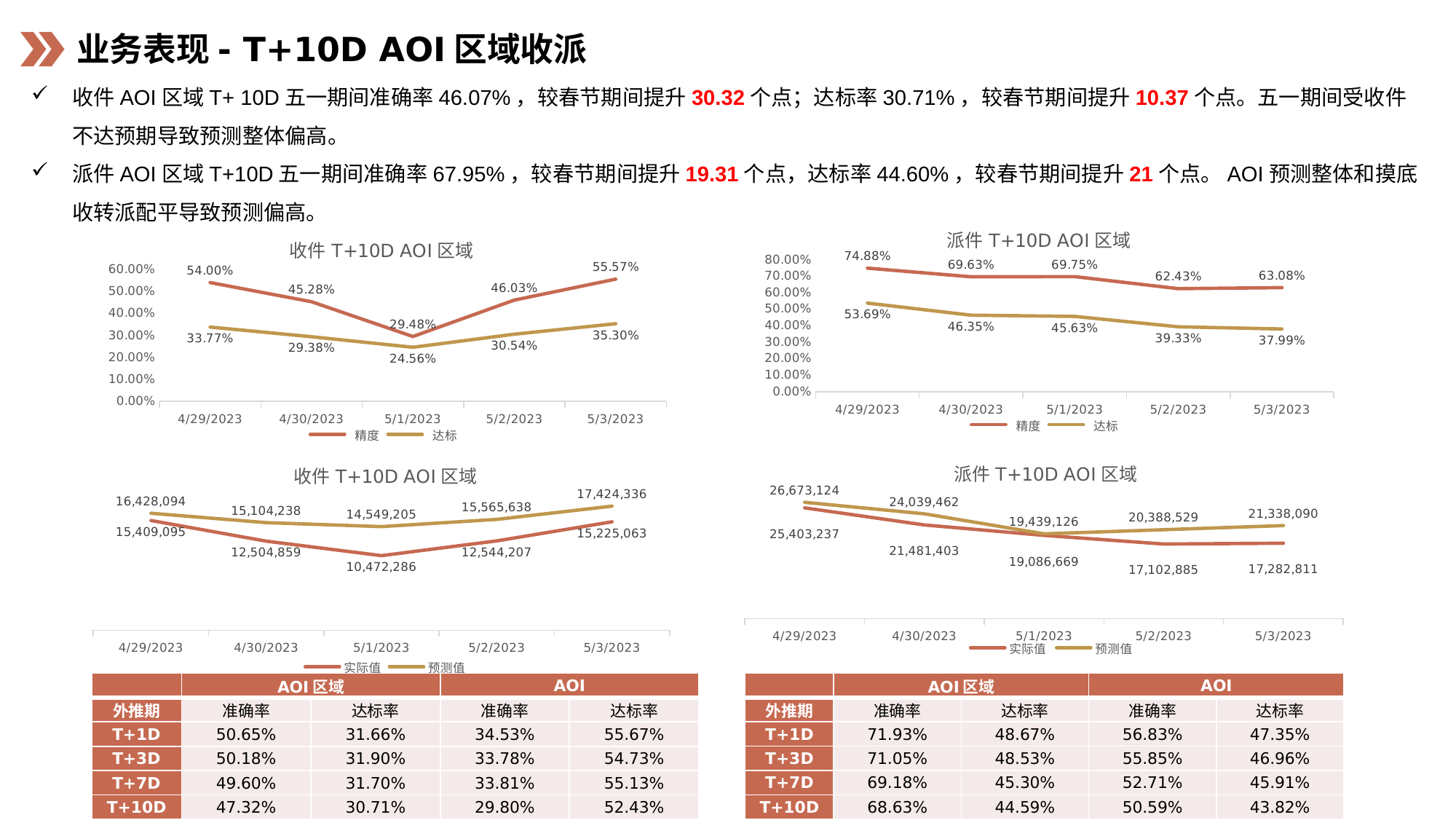

业务表现- T+10D AOI区域收派

收件AOI区域T+ 10D五一期间准确率46.07%，较春节期间提升30.32个点；达标率30.71%，较春节期间提升10.37个点。五一期间受收件不达预期导致预测整体偏高。
派件AOI区域T+10D五一期间准确率67.95%，较春节期间提升19.31个点，达标率44.60%，较春节期间提升21个点。AOI预测整体和摸底收转派配平导致预测偏高。

### Chart: 派件T+10D AOI区域

| Category |  精度 |  达标 |
|---|---|---|
| 45045 | 0.74884708590484 | 0.536889681074543 |
| 45046 | 0.696261412720575 | 0.463489949380235 |
| 45047 | 0.697519719129619 | 0.456256043625065 |
| 45048 | 0.624314611248336 | 0.39326501660366 |
| 45049 | 0.630761280673613 | 0.379910691290618 |

### Chart: 收件T+10D AOI区域

| Category |  精度 |  达标 |
|---|---|---|
| 45045 | 0.539993296166972 | 0.337681401565782 |
| 45046 | 0.452805105599351 | 0.293785892918716 |
| 45047 | 0.29477050187514 | 0.245618692521961 |
| 45048 | 0.460334559211276 | 0.305364713340465 |
| 45049 | 0.555656025856839 | 0.353029738745949 |

### Chart: 收件T+10D AOI区域

| Category | 实际值 | 预测值 |
|---|---|---|
| 45045 | 15409095.0 | 16428094.0 |
| 45046 | 12504859.0 | 15104238.0 |
| 45047 | 10472286.0 | 14549205.0 |
| 45048 | 12544207.0 | 15565638.0 |
| 45049 | 15225063.0 | 17424336.0 |

### Chart: 派件T+10D AOI区域

| Category | 实际值 | 预测值 |
|---|---|---|
| 45045 | 25403237.0 | 26673124.0 |
| 45046 | 21481403.0 | 24039462.0 |
| 45047 | 19086669.0 | 19439126.0 |
| 45048 | 17102885.0 | 20388529.0 |
| 45049 | 17282811.0 | 21338090.0 |
|  | AOI区域 |  | AOI |  |
| --- | --- | --- | --- | --- |
| 外推期 | 准确率 | 达标率 | 准确率 | 达标率 |
| T+1D | 71.93% | 48.67% | 56.83% | 47.35% |
| T+3D | 71.05% | 48.53% | 55.85% | 46.96% |
| T+7D | 69.18% | 45.30% | 52.71% | 45.91% |
| T+10D | 68.63% | 44.59% | 50.59% | 43.82% |
|  | AOI区域 |  | AOI |  |
| --- | --- | --- | --- | --- |
| 外推期 | 准确率 | 达标率 | 准确率 | 达标率 |
| T+1D | 50.65% | 31.66% | 34.53% | 55.67% |
| T+3D | 50.18% | 31.90% | 33.78% | 54.73% |
| T+7D | 49.60% | 31.70% | 33.81% | 55.13% |
| T+10D | 47.32% | 30.71% | 29.80% | 52.43% |